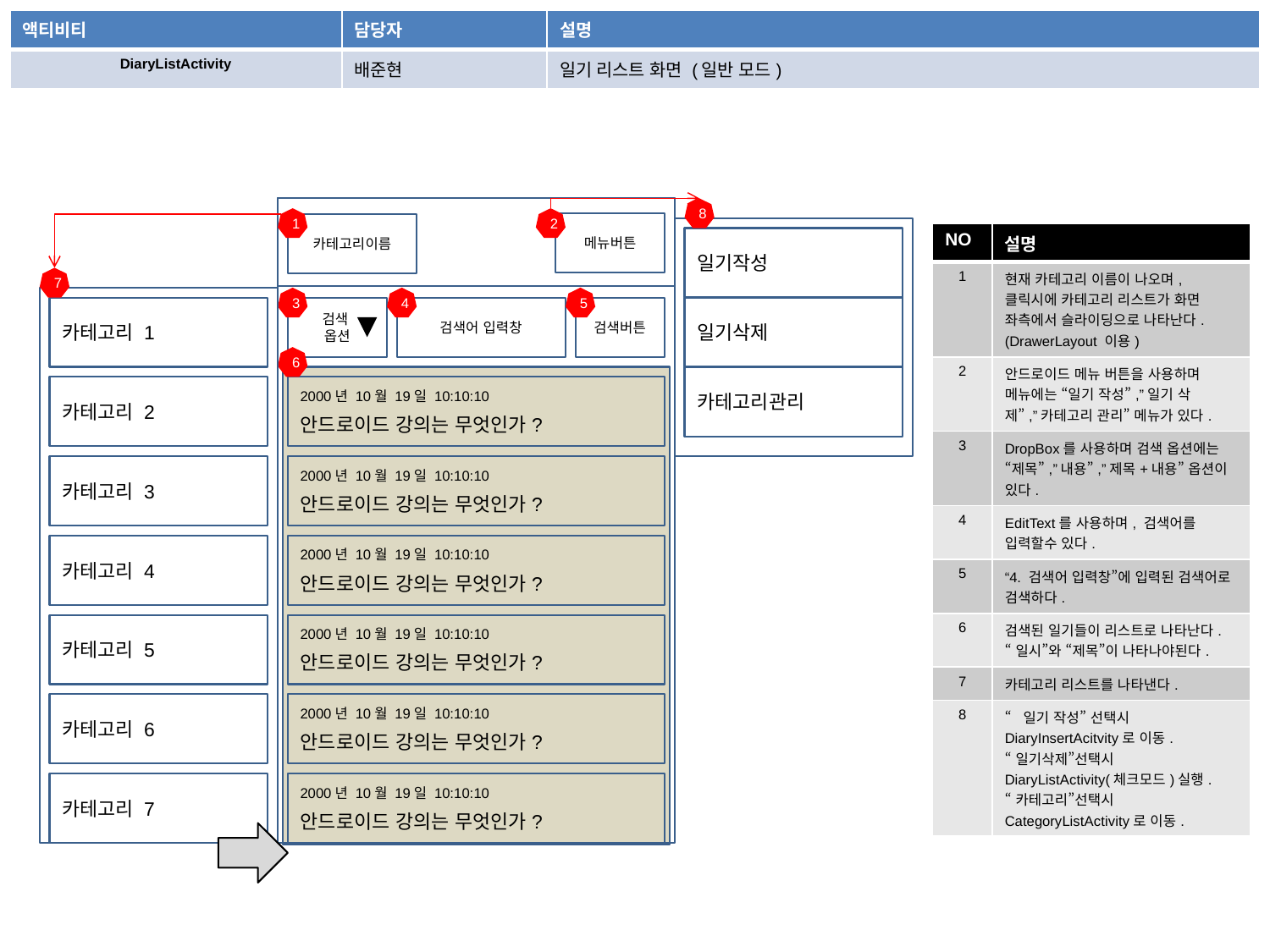

| 액티비티 | 담당자 | 설명 |
| --- | --- | --- |
| DiaryListActivity | 배준현 | 일기 리스트 화면 (일반 모드) |

8
1
2
메뉴버튼
카테고리이름

| NO | 설명 |
| --- | --- |
| 1 | 현재 카테고리 이름이 나오며, 클릭시에 카테고리 리스트가 화면 좌측에서 슬라이딩으로 나타난다. (DrawerLayout 이용) |
| 2 | 안드로이드 메뉴 버튼을 사용하며 메뉴에는 “일기 작성”,”일기 삭제”,”카테고리 관리” 메뉴가 있다. |
| 3 | DropBox를 사용하며 검색 옵션에는 “제목”,”내용”,”제목+내용” 옵션이 있다. |
| 4 | EditText를 사용하며, 검색어를 입력할수 있다. |
| 5 | “4. 검색어 입력창”에 입력된 검색어로 검색하다. |
| 6 | 검색된 일기들이 리스트로 나타난다. “일시”와 “제목”이 나타나야된다. |
| 7 | 카테고리 리스트를 나타낸다. |
| 8 | “일기 작성” 선택시 DiaryInsertAcitvity로 이동. “일기삭제”선택시 DiaryListActivity(체크모드)실행. “카테고리”선택시 CategoryListActivity로 이동. |
일기작성
7

3
4
5
카테고리 1
검색
옵션
검색어 입력창
검색버튼
일기삭제

6

카테고리관리
카테고리 2
2000년 10월 19일 10:10:10

안드로이드 강의는 무엇인가?
카테고리 3
2000년 10월 19일 10:10:10

안드로이드 강의는 무엇인가?
카테고리 4
2000년 10월 19일 10:10:10

안드로이드 강의는 무엇인가?
카테고리 5
2000년 10월 19일 10:10:10

안드로이드 강의는 무엇인가?
카테고리 6
2000년 10월 19일 10:10:10

안드로이드 강의는 무엇인가?
카테고리 7
2000년 10월 19일 10:10:10

안드로이드 강의는 무엇인가?